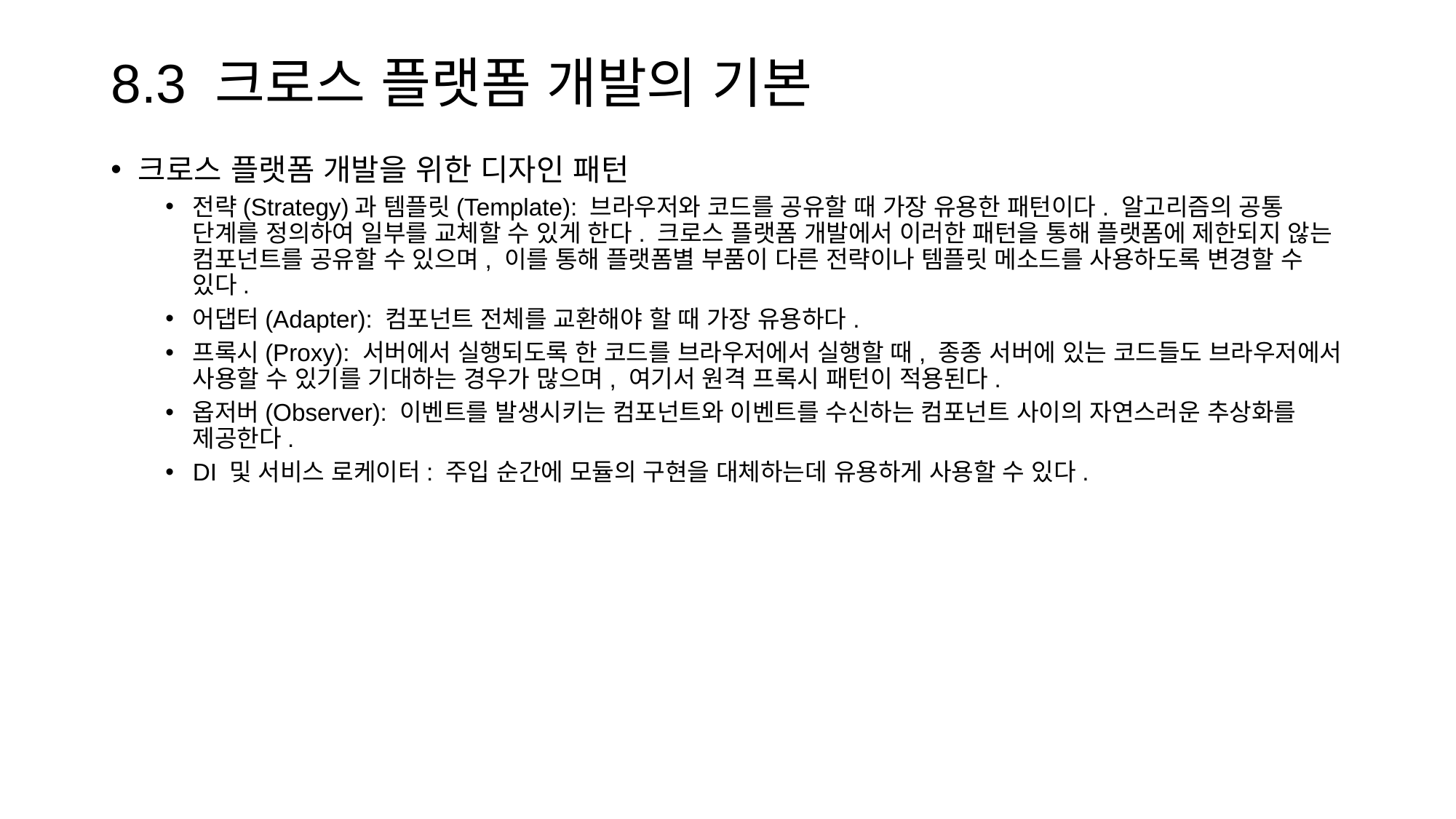

# 8.3 크로스 플랫폼 개발의 기본
크로스 플랫폼 개발을 위한 디자인 패턴
전략(Strategy)과 템플릿(Template): 브라우저와 코드를 공유할 때 가장 유용한 패턴이다. 알고리즘의 공통 단계를 정의하여 일부를 교체할 수 있게 한다. 크로스 플랫폼 개발에서 이러한 패턴을 통해 플랫폼에 제한되지 않는 컴포넌트를 공유할 수 있으며, 이를 통해 플랫폼별 부품이 다른 전략이나 템플릿 메소드를 사용하도록 변경할 수 있다.
어댑터(Adapter): 컴포넌트 전체를 교환해야 할 때 가장 유용하다.
프록시(Proxy): 서버에서 실행되도록 한 코드를 브라우저에서 실행할 때, 종종 서버에 있는 코드들도 브라우저에서 사용할 수 있기를 기대하는 경우가 많으며, 여기서 원격 프록시 패턴이 적용된다.
옵저버(Observer): 이벤트를 발생시키는 컴포넌트와 이벤트를 수신하는 컴포넌트 사이의 자연스러운 추상화를 제공한다.
DI 및 서비스 로케이터: 주입 순간에 모듈의 구현을 대체하는데 유용하게 사용할 수 있다.